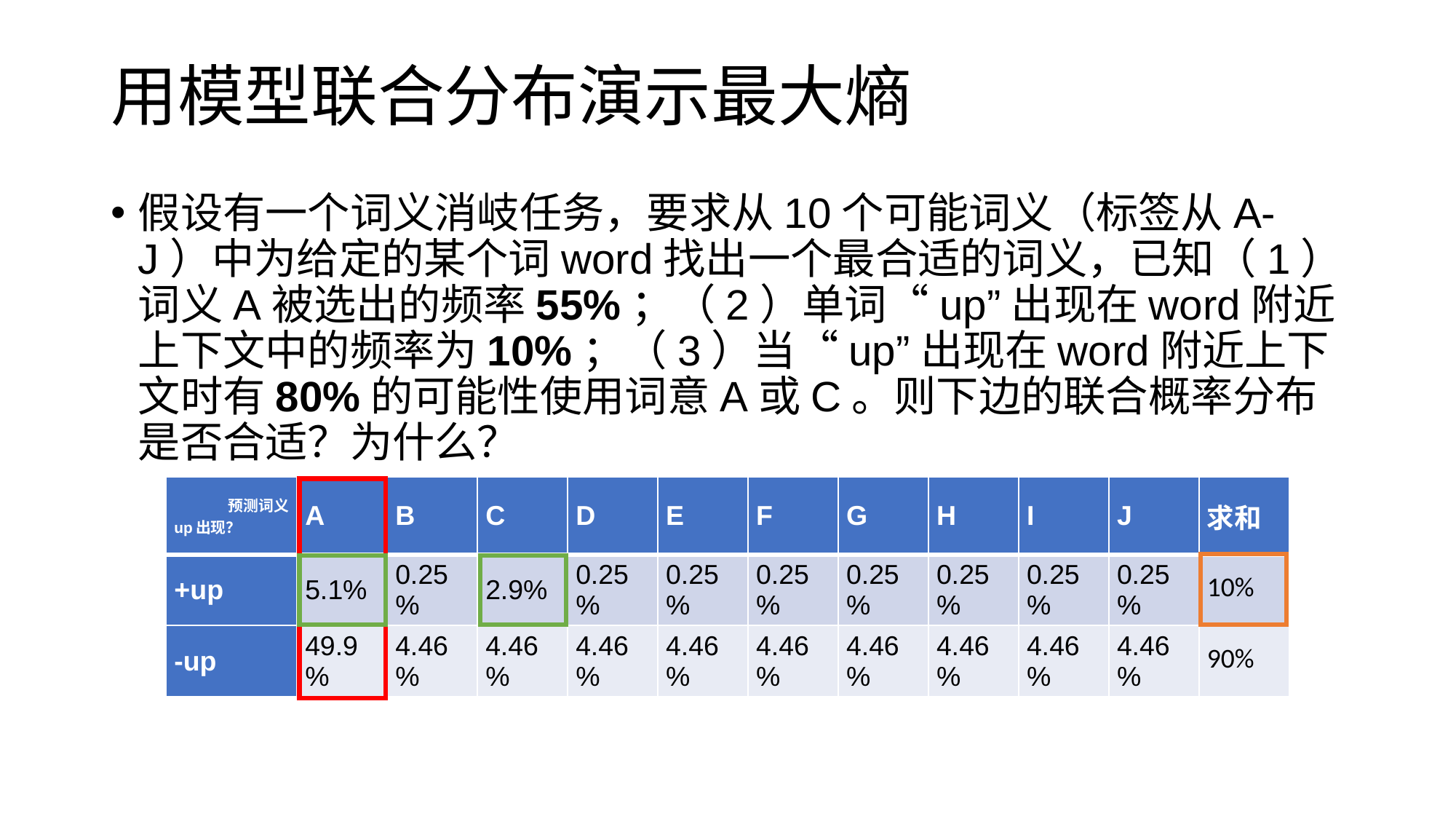

# 用模型联合分布演示最大熵
假设有一个词义消岐任务，要求从10个可能词义（标签从A-J）中为给定的某个词word找出一个最合适的词义，已知（1）词义A被选出的频率55%；（2）单词“up”出现在word附近上下文中的频率为10%；（3）当“up”出现在word附近上下文时有80%的可能性使用词意A或C。则下边的联合概率分布是否合适？为什么？

| 预测词义 up出现？ | A | B | C | D | E | F | G | H | I | J | 求和 |
| --- | --- | --- | --- | --- | --- | --- | --- | --- | --- | --- | --- |
| +up | 5.1% | 0.25% | 2.9% | 0.25% | 0.25% | 0.25% | 0.25% | 0.25% | 0.25% | 0.25% | 10% |
| -up | 49.9% | 4.46% | 4.46% | 4.46% | 4.46% | 4.46% | 4.46% | 4.46% | 4.46% | 4.46% | 90% |